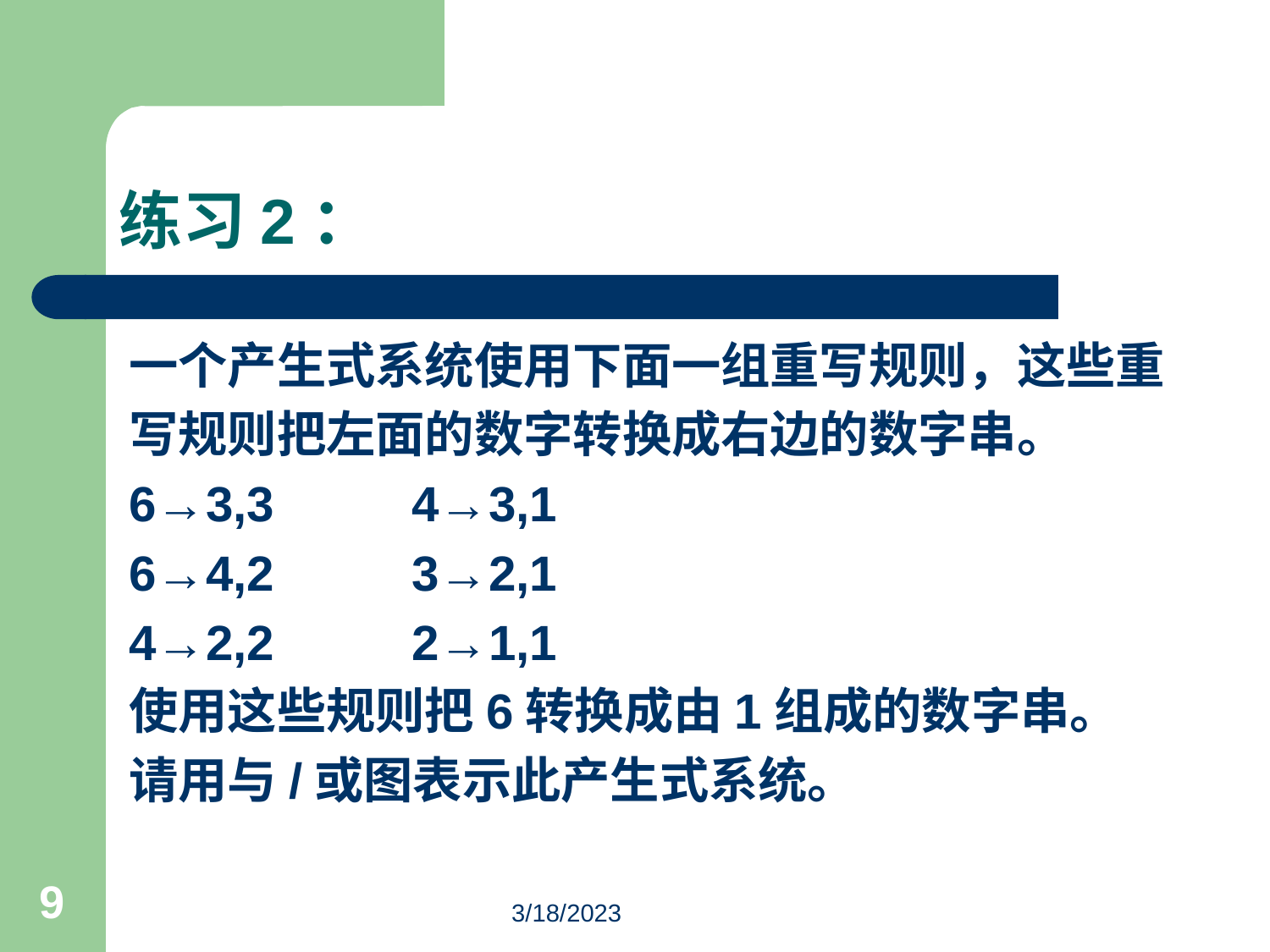

# 练习2：
一个产生式系统使用下面一组重写规则，这些重
写规则把左面的数字转换成右边的数字串。
6→3,3          4→3,1
6→4,2          3→2,1
4→2,2          2→1,1
使用这些规则把6转换成由1组成的数字串。
请用与/或图表示此产生式系统。
9
3/18/2023